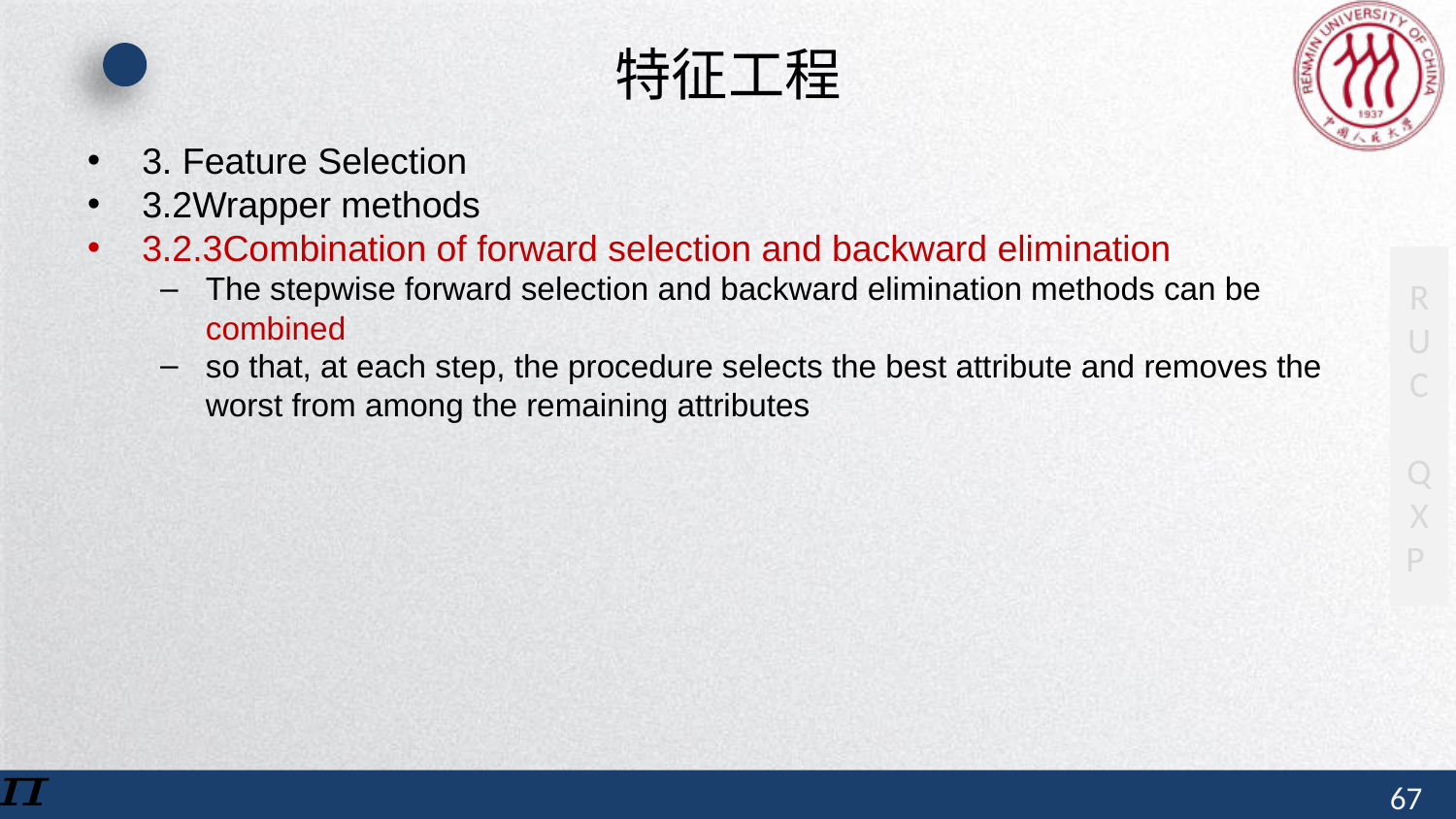

# 特征工程
3. Feature Selection
3.2Wrapper methods
3.2.3Combination of forward selection and backward elimination
The stepwise forward selection and backward elimination methods can be combined
so that, at each step, the procedure selects the best attribute and removes the worst from among the remaining attributes